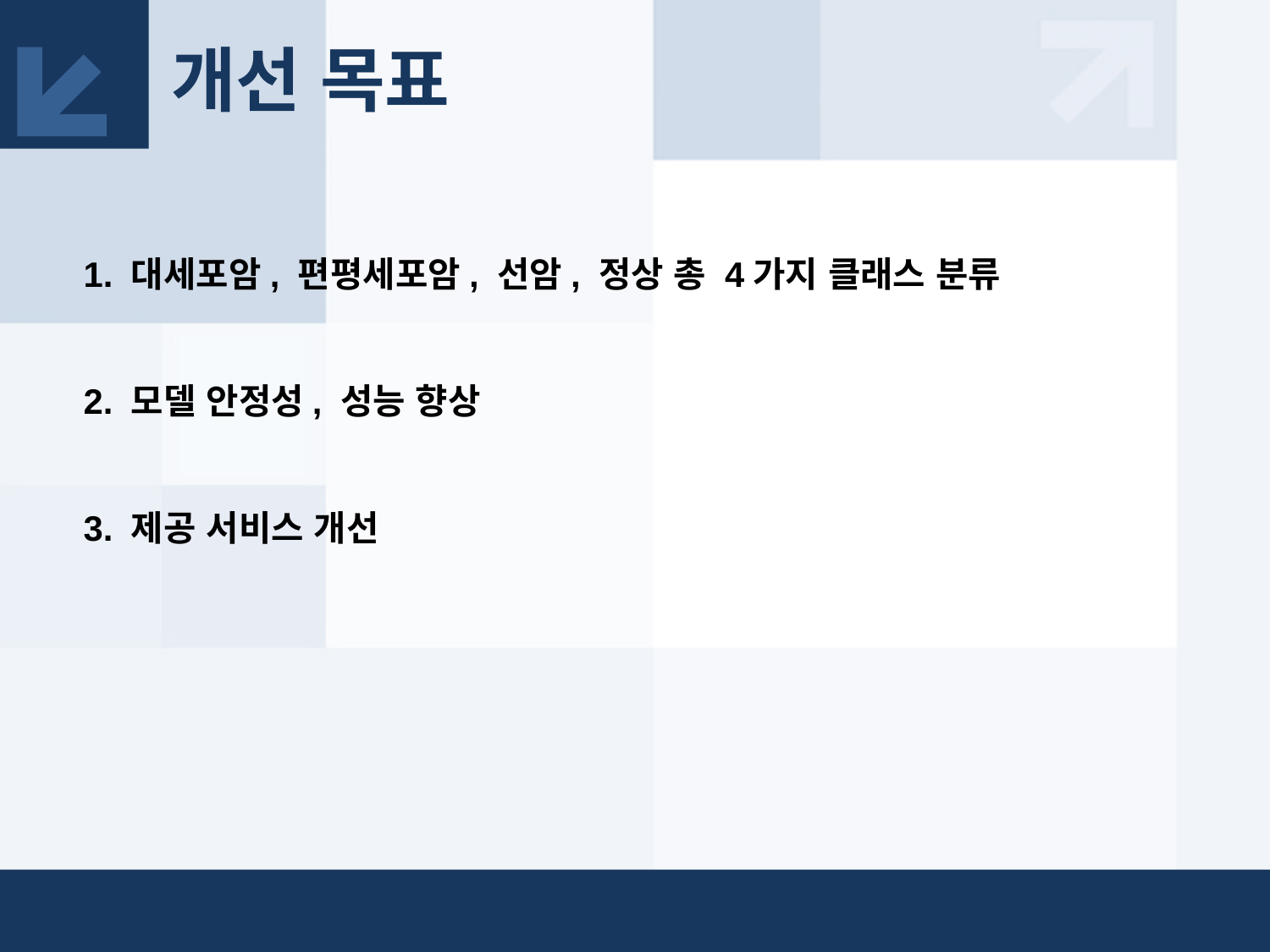

개선 목표
1. 대세포암, 편평세포암, 선암, 정상 총 4가지 클래스 분류

2. 모델 안정성, 성능 향상

3. 제공 서비스 개선